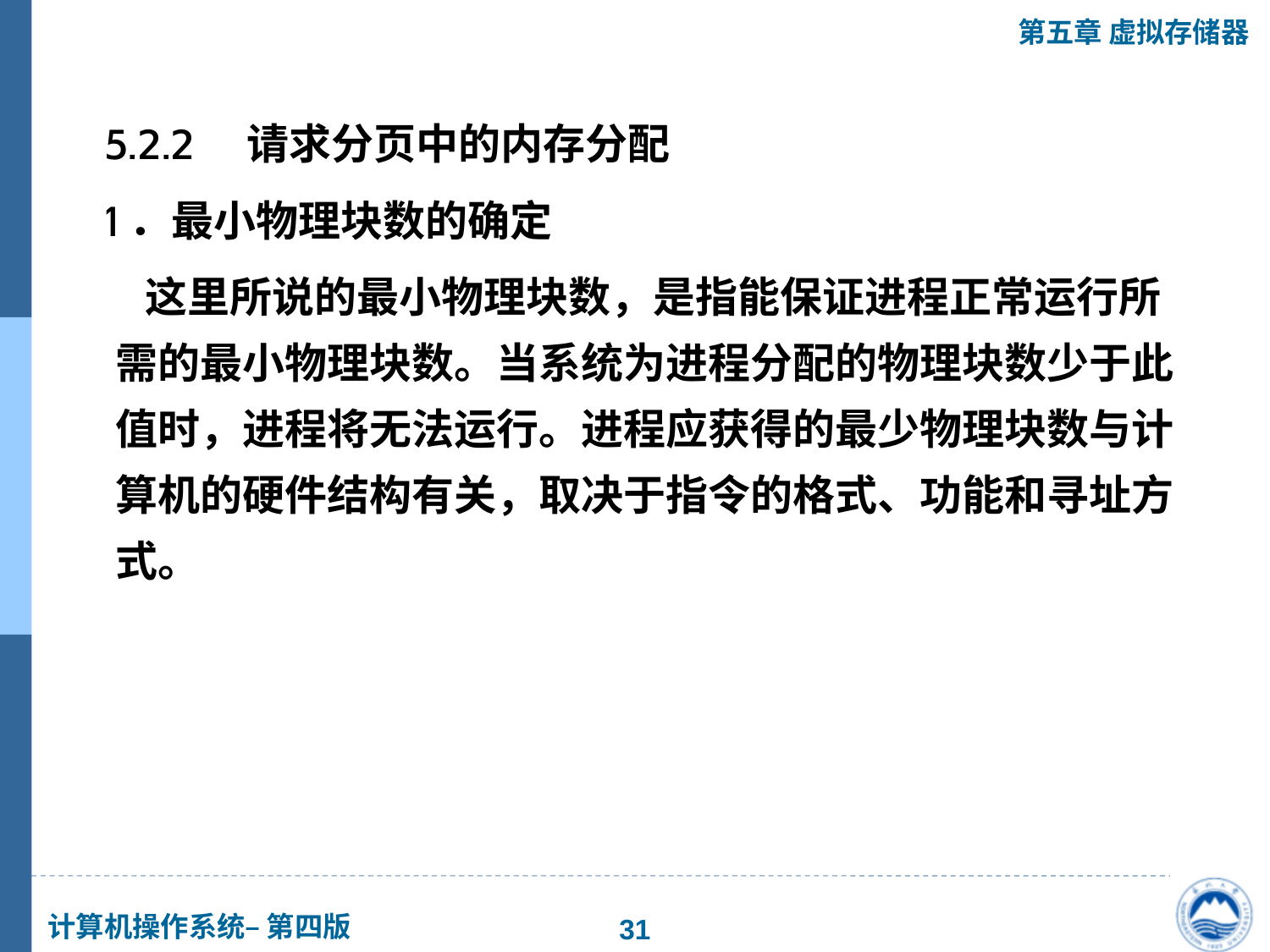

5.2.2　请求分页中的内存分配
  1．最小物理块数的确定
      这里所说的最小物理块数，是指能保证进程正常运行所需的最小物理块数。当系统为进程分配的物理块数少于此值时，进程将无法运行。进程应获得的最少物理块数与计算机的硬件结构有关，取决于指令的格式、功能和寻址方式。